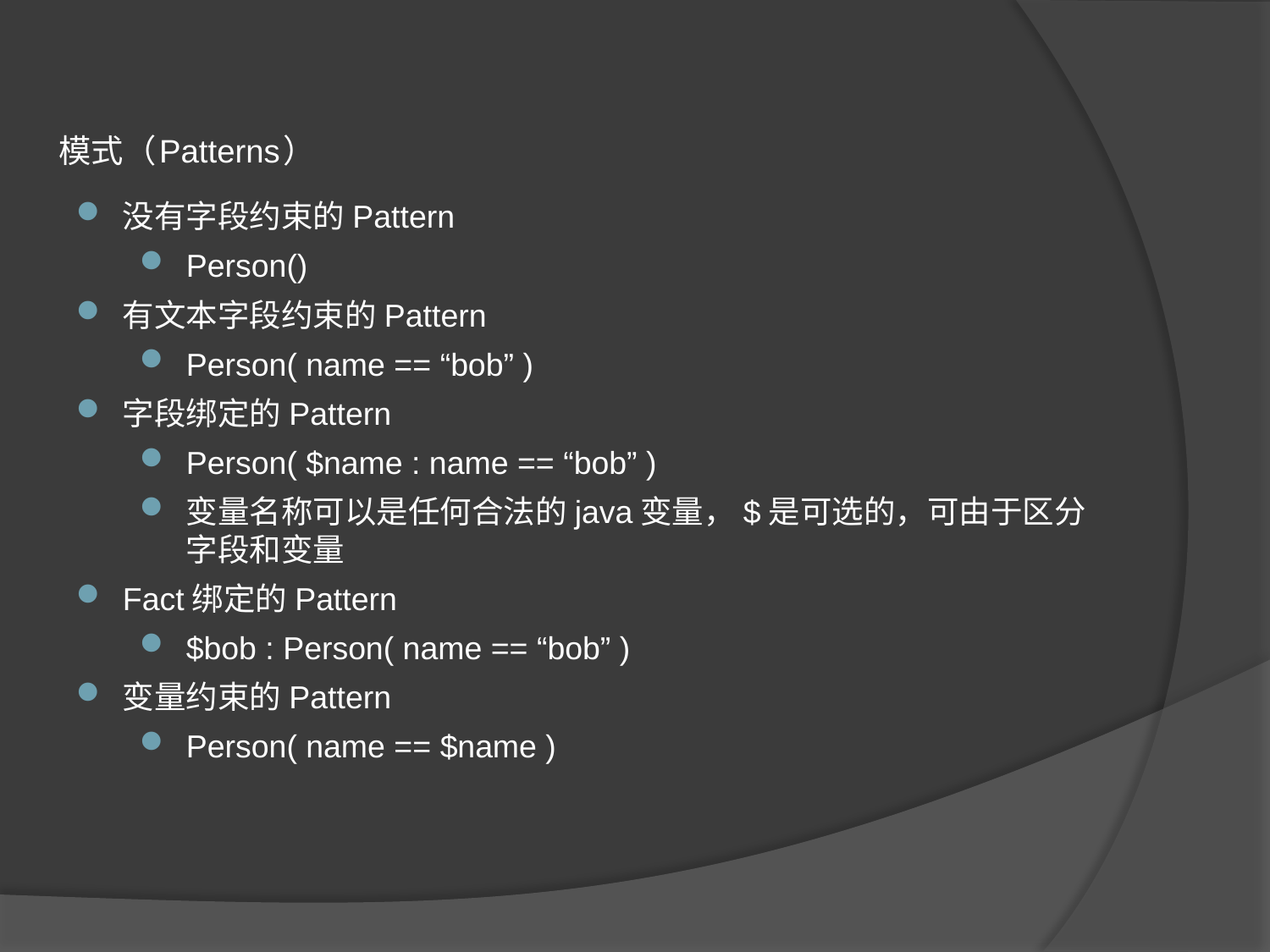

# 模式（Patterns）
没有字段约束的Pattern
Person()
有文本字段约束的Pattern
Person( name == “bob” )
字段绑定的Pattern
Person( $name : name == “bob” )
变量名称可以是任何合法的java变量，$是可选的，可由于区分字段和变量
Fact绑定的Pattern
$bob : Person( name == “bob” )
变量约束的Pattern
Person( name == $name )